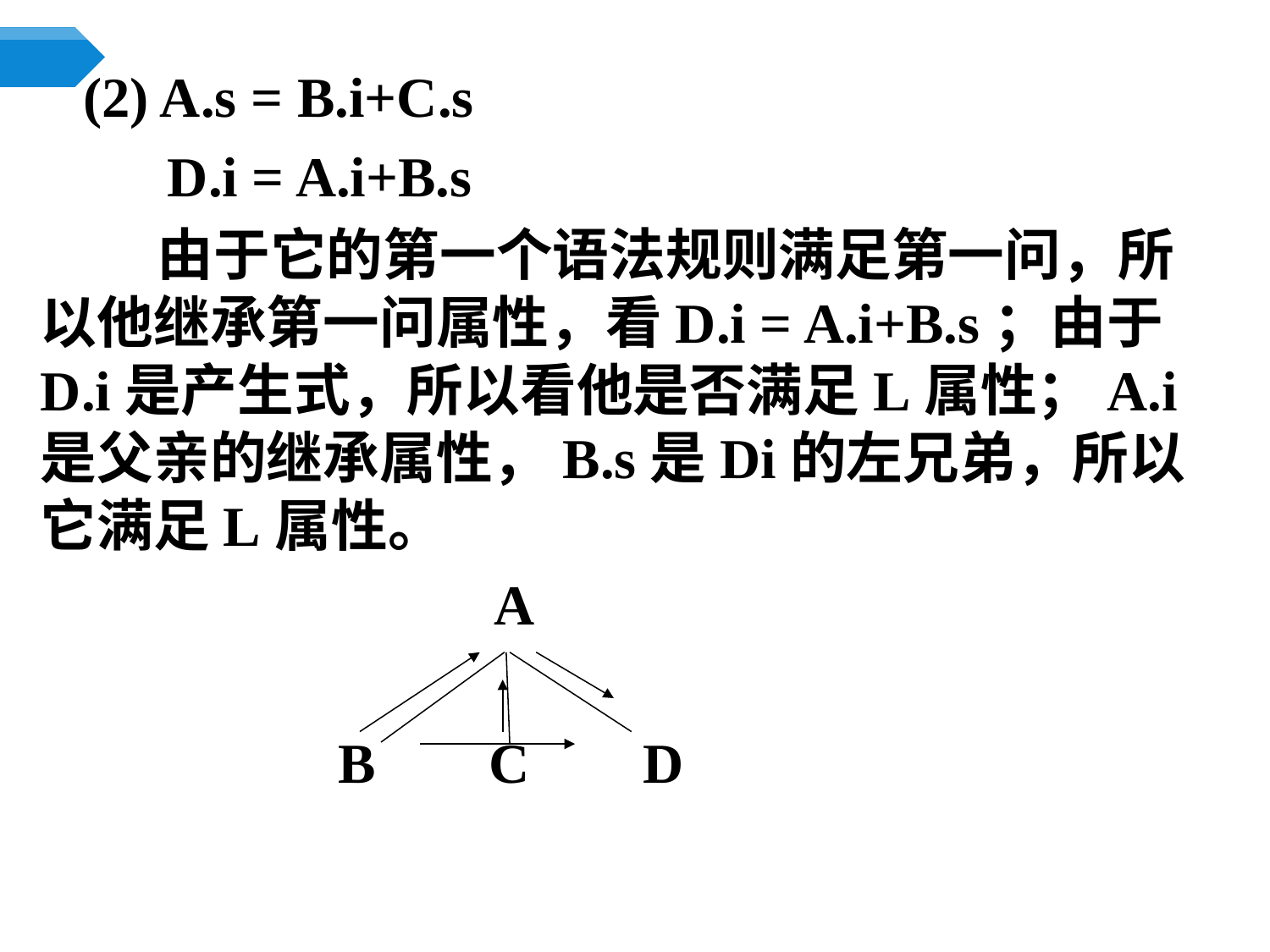

(2) A.s = B.i+C.s
	D.i = A.i+B.s
        由于它的第一个语法规则满足第一问，所以他继承第一问属性，看D.i = A.i+B.s；由于D.i是产生式，所以看他是否满足L属性；A.i是父亲的继承属性，B.s是Di的左兄弟，所以它满足L属性。
                                A

                     B        C        D